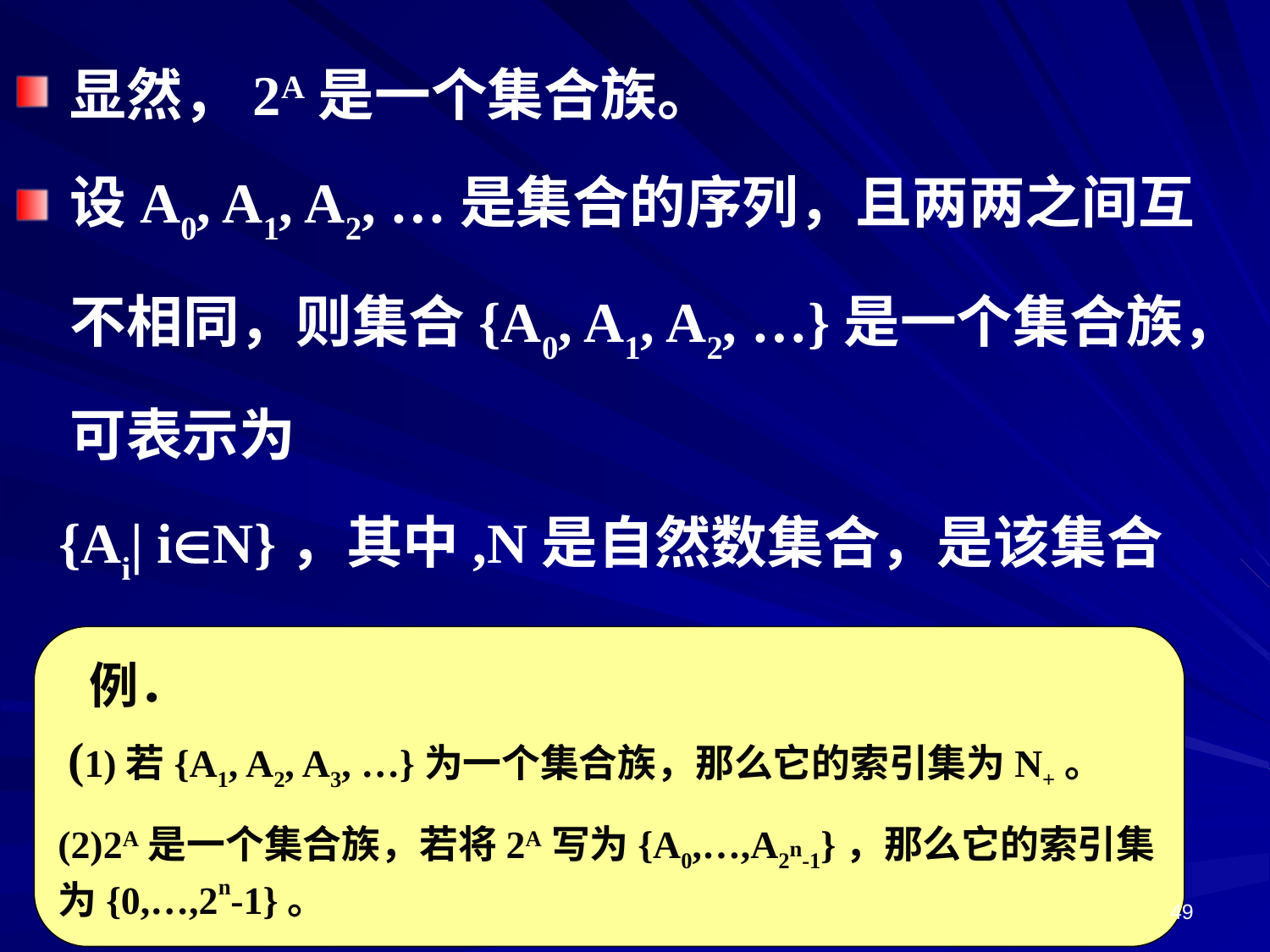

显然，2A是一个集合族。
设A0, A1, A2, …是集合的序列，且两两之间互不相同，则集合{A0, A1, A2, …}是一个集合族，可表示为
   {Ai| i∈N}，其中,N是自然数集合，是该集合的标志集合。

例．
(1)若{A1, A2, A3, …}为一个集合族，那么它的索引集为N+。
(2)2A是一个集合族，若将2A写为{A0,…,A2n-1}，那么它的索引集为{0,…,2n-1}。
49